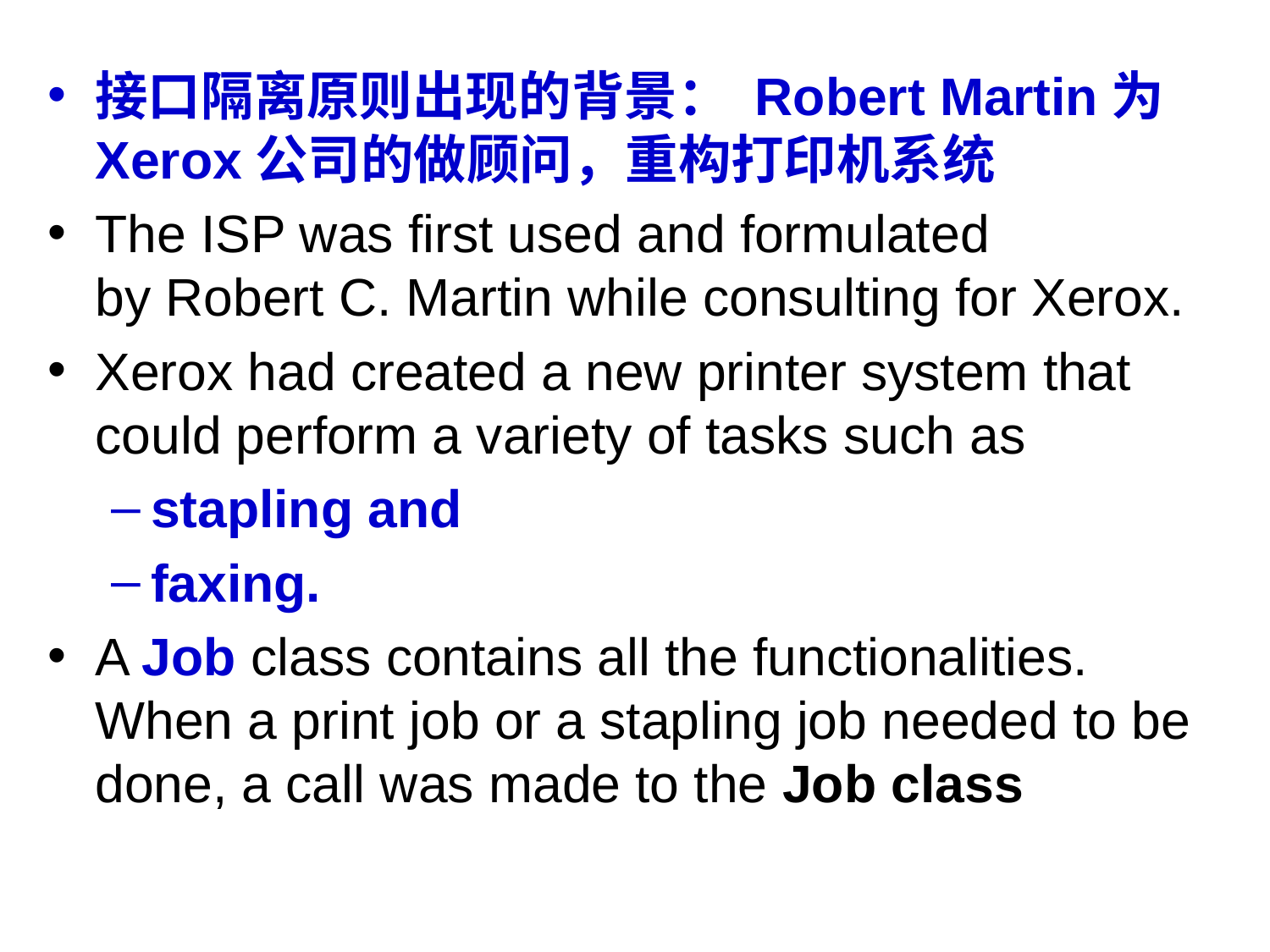

接口隔离原则出现的背景： Robert Martin为Xerox公司的做顾问，重构打印机系统
The ISP was first used and formulated by Robert C. Martin while consulting for Xerox.
Xerox had created a new printer system that could perform a variety of tasks such as
stapling and
faxing.
A Job class contains all the functionalities. When a print job or a stapling job needed to be done, a call was made to the Job class